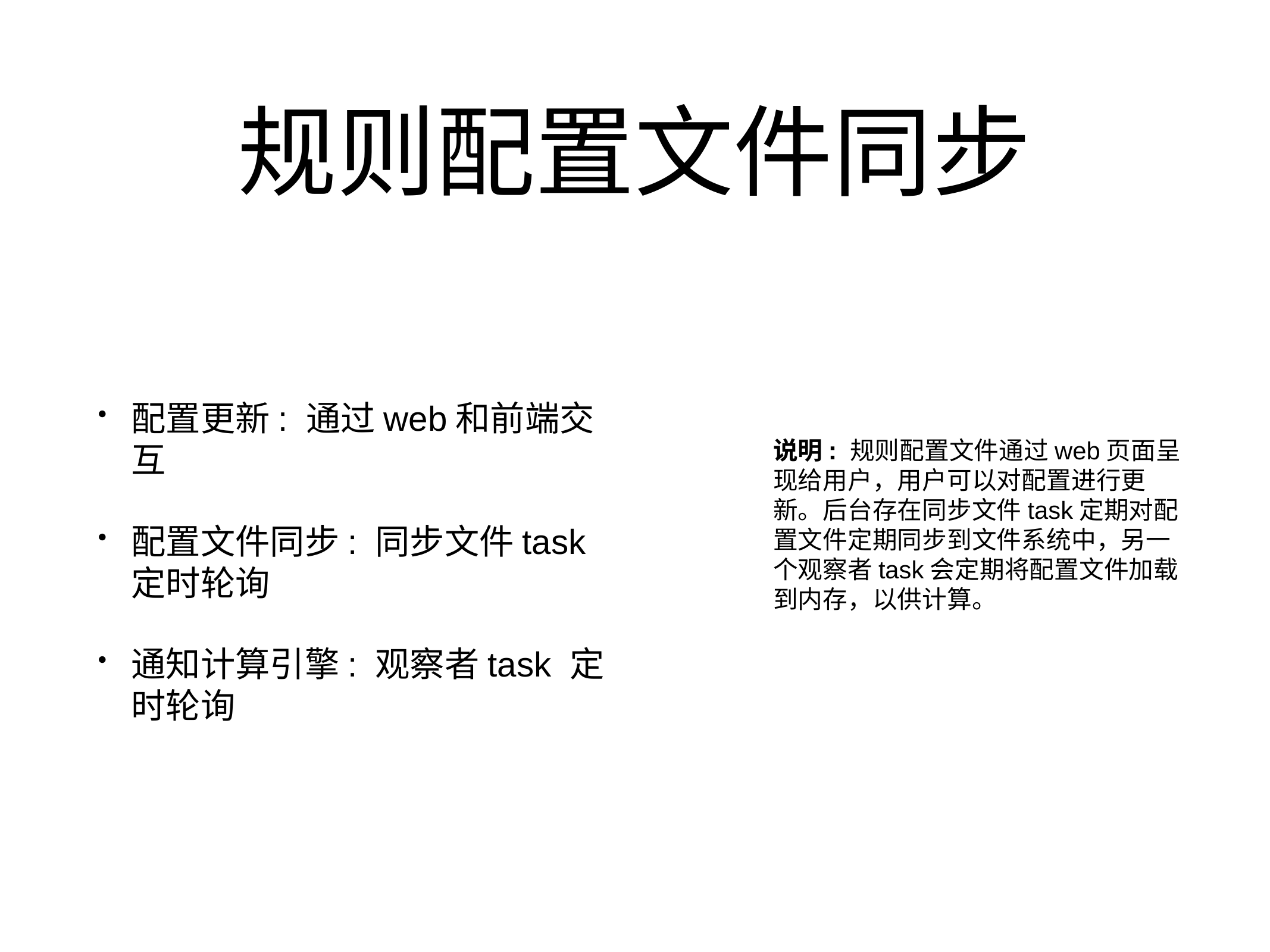

# 规则配置文件同步
配置更新: 通过web和前端交互
配置文件同步: 同步文件task 定时轮询
通知计算引擎: 观察者task 定时轮询
说明: 规则配置文件通过web页面呈现给用户，用户可以对配置进行更新。后台存在同步文件task定期对配置文件定期同步到文件系统中，另一个观察者task会定期将配置文件加载到内存，以供计算。